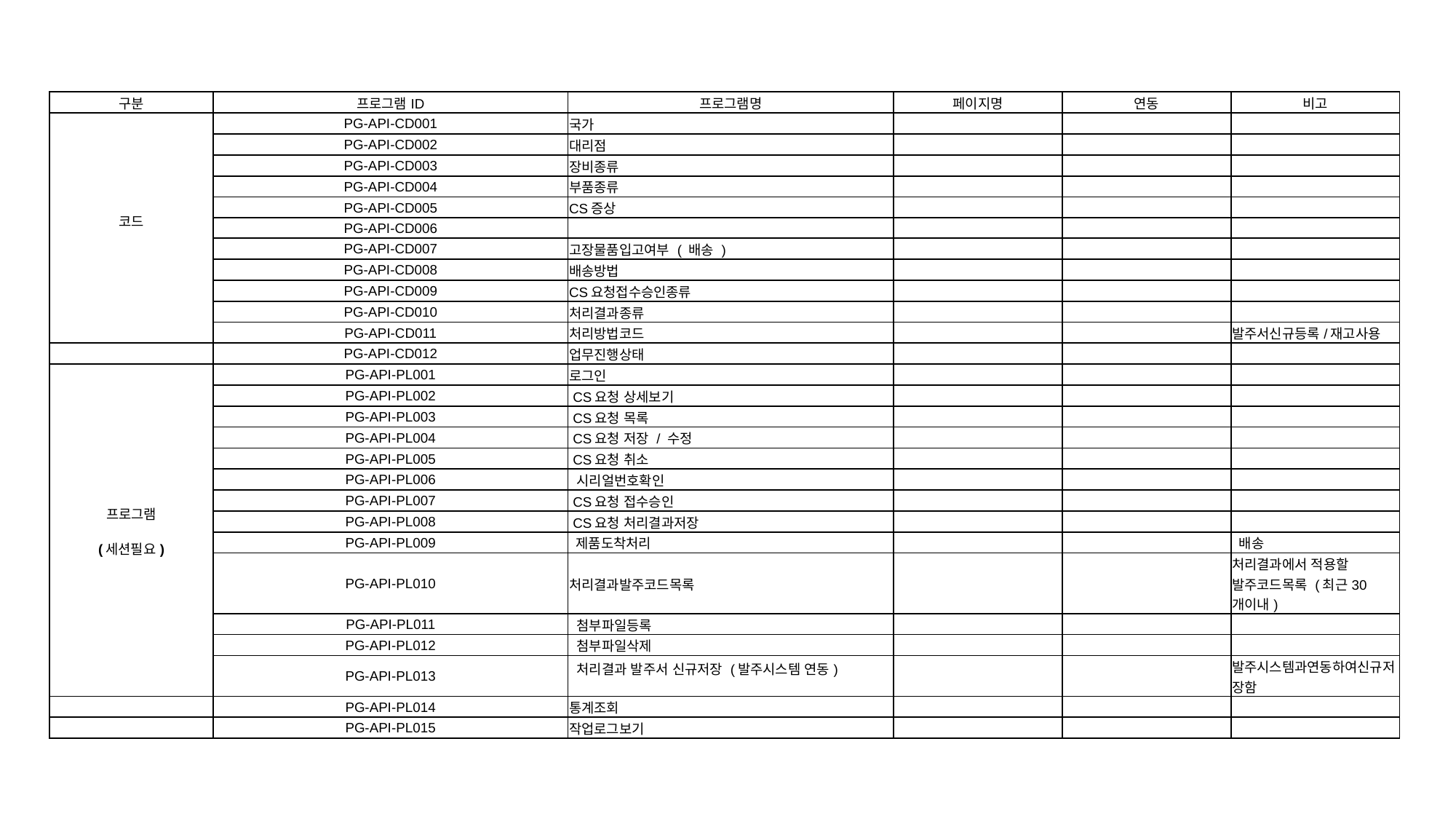

| 구분 | 프로그램ID | 프로그램명 | 페이지명 | 연동 | 비고 |
| --- | --- | --- | --- | --- | --- |
| 코드 | PG-API-CD001 | 국가 |  |  |  |
|  | PG-API-CD002 | 대리점 |  |  |  |
|  | PG-API-CD003 | 장비종류 |  |  |  |
|  | PG-API-CD004 | 부품종류 |  |  |  |
|  | PG-API-CD005 | CS증상 |  |  |  |
|  | PG-API-CD006 |  |  |  |  |
|  | PG-API-CD007 | 고장물품입고여부 ( 배송 ) |  |  |  |
|  | PG-API-CD008 | 배송방법 |  |  |  |
|  | PG-API-CD009 | CS요청접수승인종류 |  |  |  |
|  | PG-API-CD010 | 처리결과종류 |  |  |  |
|  | PG-API-CD011 | 처리방법코드 |  |  | 발주서신규등록/재고사용 |
|  | PG-API-CD012 | 업무진행상태 |  |  |  |
| 프로그램 (세션필요) | PG-API-PL001 | 로그인 |  |  |  |
|  | PG-API-PL002 | CS요청 상세보기 |  |  |  |
|  | PG-API-PL003 | CS요청 목록 |  |  |  |
|  | PG-API-PL004 | CS요청 저장 / 수정 |  |  |  |
|  | PG-API-PL005 | CS요청 취소 |  |  |  |
|  | PG-API-PL006 | 시리얼번호확인 |  |  |  |
|  | PG-API-PL007 | CS요청 접수승인 |  |  |  |
|  | PG-API-PL008 | CS요청 처리결과저장 |  |  |  |
|  | PG-API-PL009 | 제품도착처리 |  |  | 배송 |
|  | PG-API-PL010 | 처리결과발주코드목록 |  |  | 처리결과에서 적용할 발주코드목록 (최근30개이내) |
|  | PG-API-PL011 | 첨부파일등록 |  |  |  |
|  | PG-API-PL012 | 첨부파일삭제 |  |  |  |
|  | PG-API-PL013 | 처리결과 발주서 신규저장 (발주시스템 연동) |  |  | 발주시스템과연동하여신규저장함 |
|  | PG-API-PL014 | 통계조회 |  |  |  |
|  | PG-API-PL015 | 작업로그보기 |  |  |  |